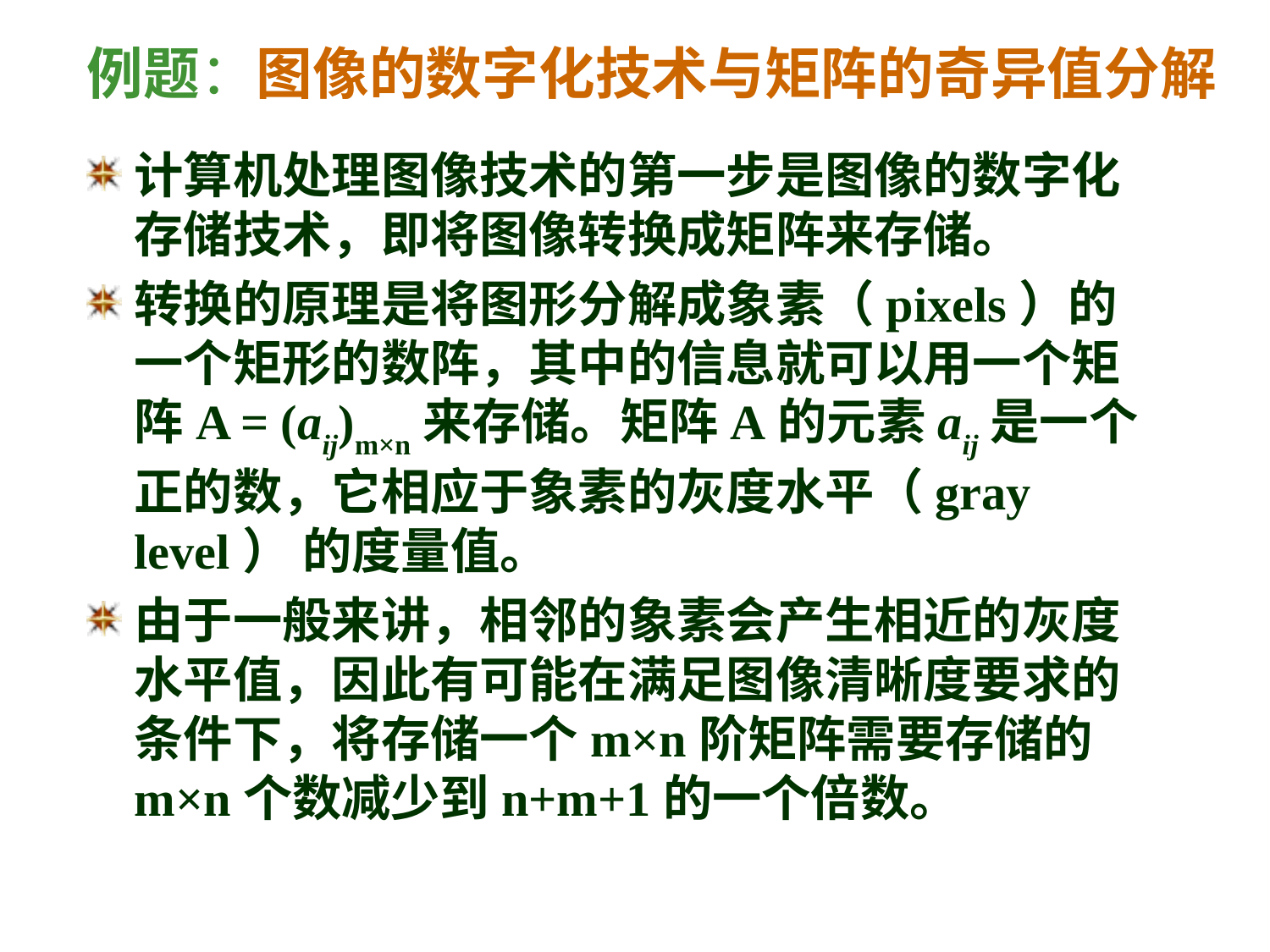

# 例题：图像的数字化技术与矩阵的奇异值分解
计算机处理图像技术的第一步是图像的数字化存储技术，即将图像转换成矩阵来存储。
转换的原理是将图形分解成象素（pixels）的一个矩形的数阵，其中的信息就可以用一个矩阵A = (aij)m×n来存储。矩阵A的元素aij是一个正的数，它相应于象素的灰度水平（gray level） 的度量值。
由于一般来讲，相邻的象素会产生相近的灰度水平值，因此有可能在满足图像清晰度要求的条件下，将存储一个m×n阶矩阵需要存储的m×n个数减少到n+m+1的一个倍数。